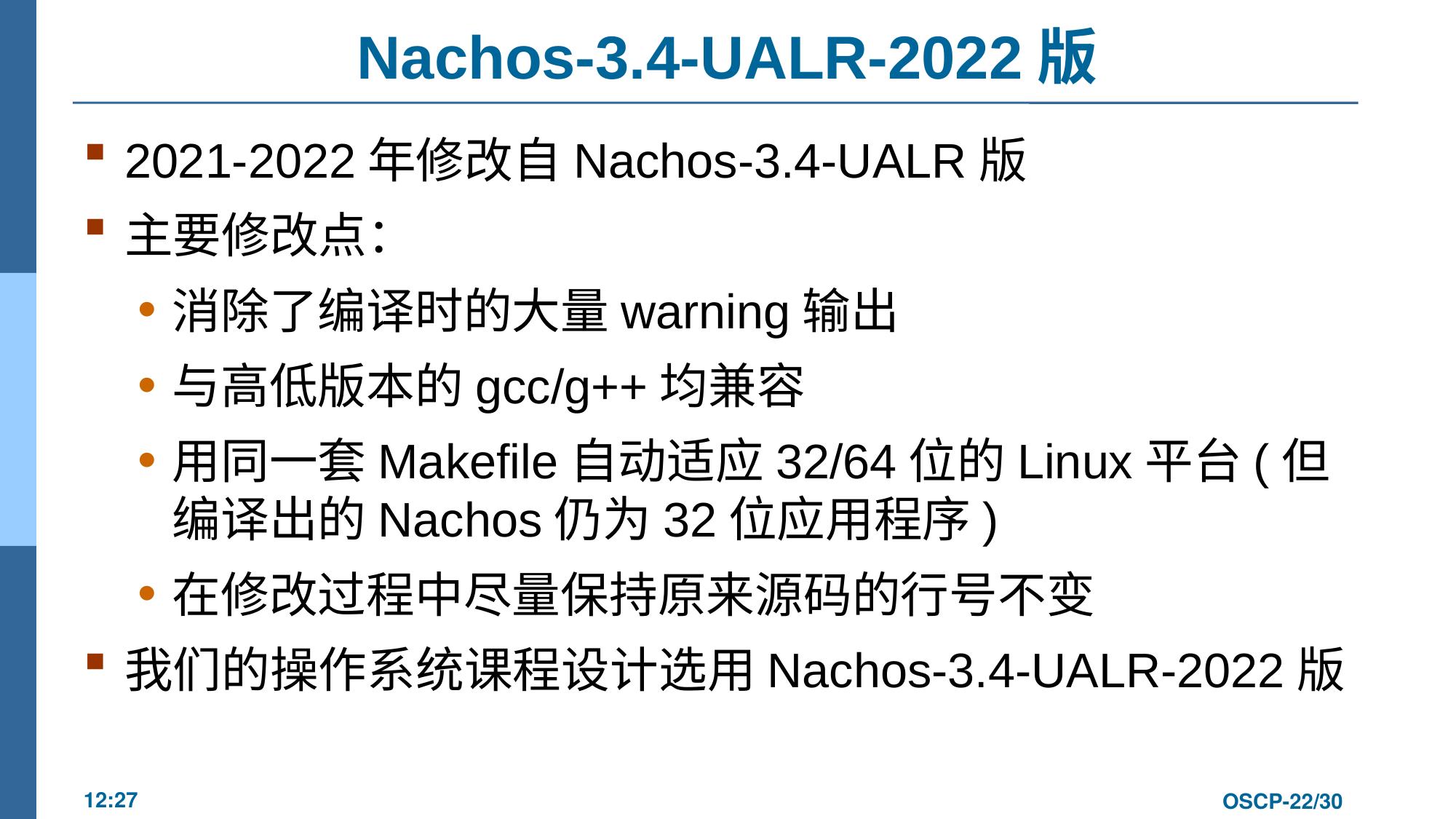

# Nachos-3.4-UALR-2022版
2021-2022年修改自Nachos-3.4-UALR版
主要修改点：
消除了编译时的大量warning输出
与高低版本的gcc/g++均兼容
用同一套Makefile自动适应32/64位的Linux平台(但编译出的Nachos仍为32位应用程序)
在修改过程中尽量保持原来源码的行号不变
我们的操作系统课程设计选用Nachos-3.4-UALR-2022版